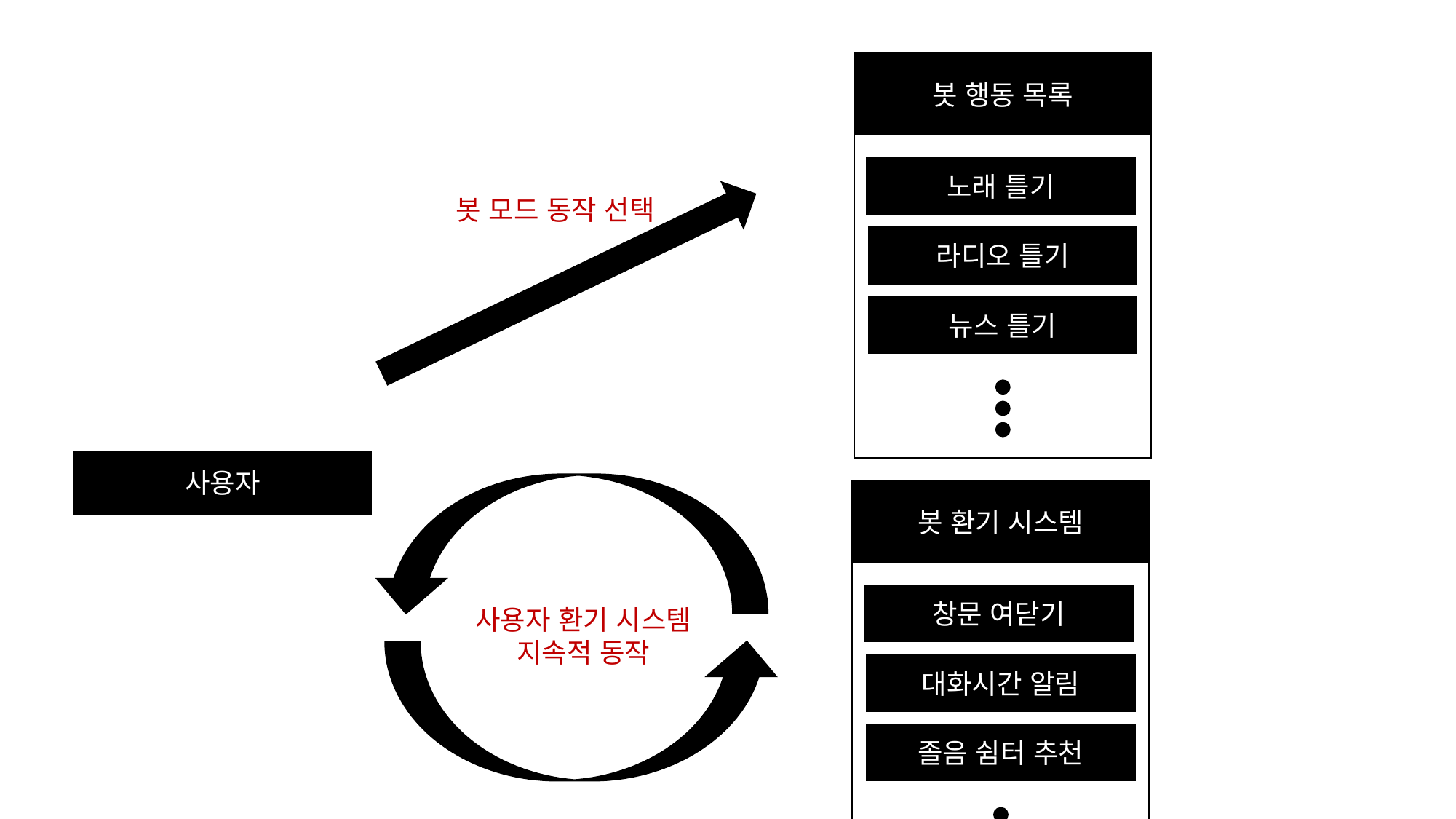

봇 행동 목록

노래 틀기
라디오 틀기
뉴스 틀기

봇 모드 동작 선택
사용자

봇 환기 시스템

창문 여닫기
대화시간 알림
졸음 쉼터 추천

사용자 환기 시스템
지속적 동작